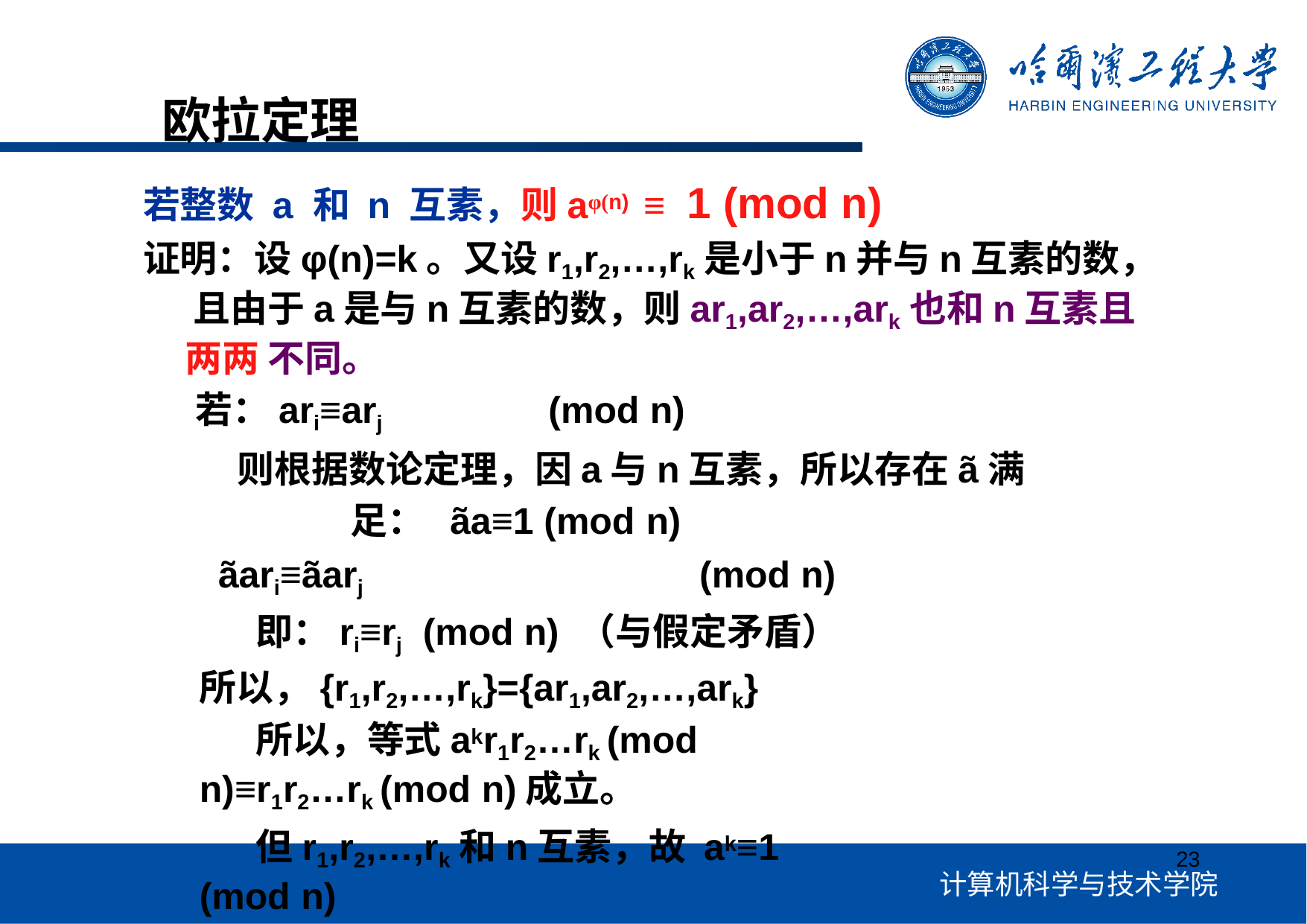

# 欧拉定理
若整数 a 和 n 互素，则aφ(n)	≡	1 (mod n)
证明：设φ(n)=k。又设r1,r2,…,rk是小于n并与n互素的数，  且由于a是与n互素的数，则ar1,ar2,…,ark也和n互素且两两 不同。
若：ari≡arj	(mod n)
则根据数论定理，因a与n互素，所以存在ã满足：  ãa≡1 (mod n)
ãari≡ãarj	(mod n)
即：ri≡rj	(mod n) （与假定矛盾）  所以，{r1,r2,…,rk}={ar1,ar2,…,ark}
所以，等式akr1r2…rk (mod n)≡r1r2…rk (mod n)成立。
但r1,r2,…,rk和n互素，故 ak≡1 (mod n)
23